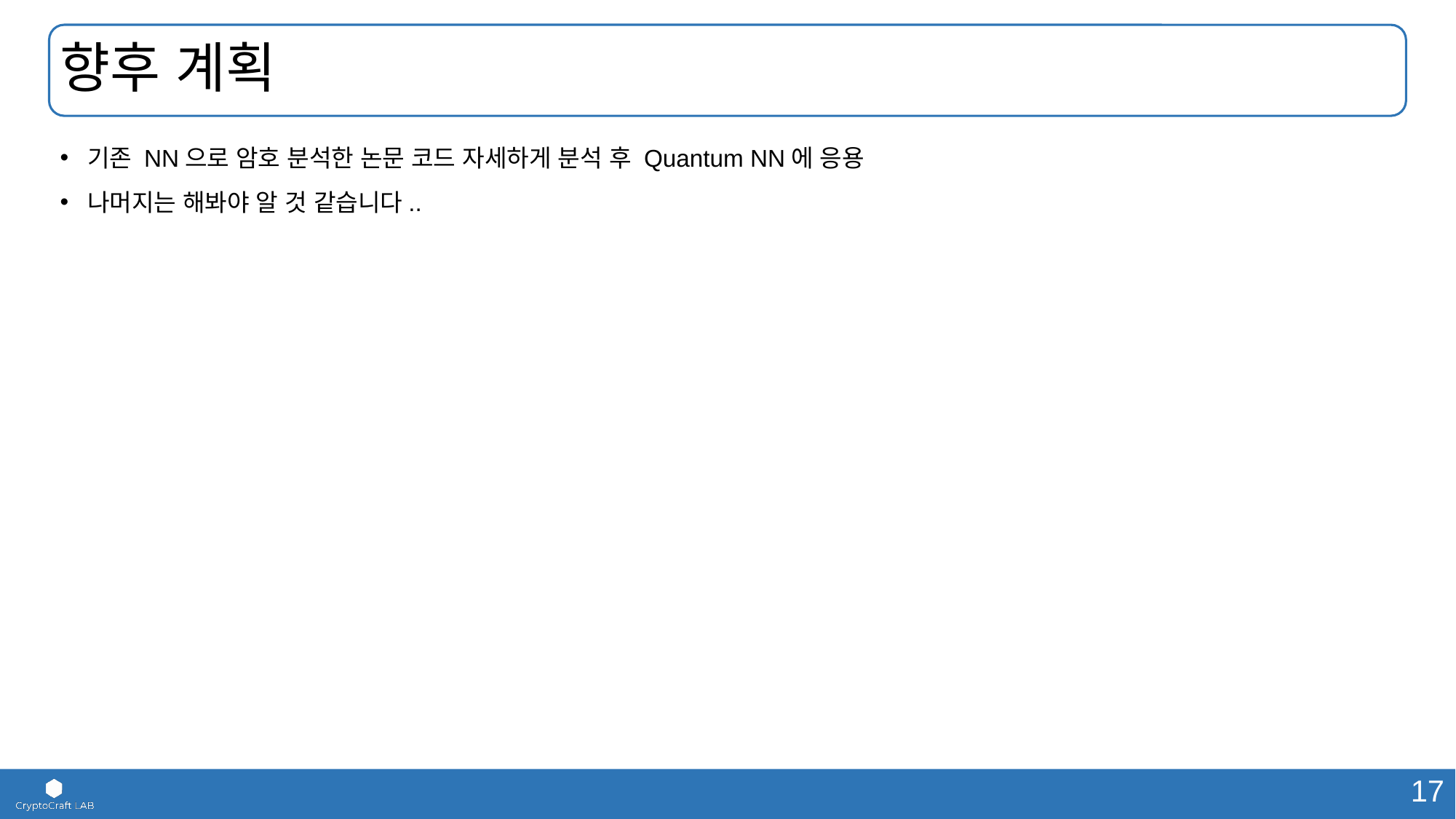

# 향후 계획
기존 NN으로 암호 분석한 논문 코드 자세하게 분석 후 Quantum NN에 응용
나머지는 해봐야 알 것 같습니다..